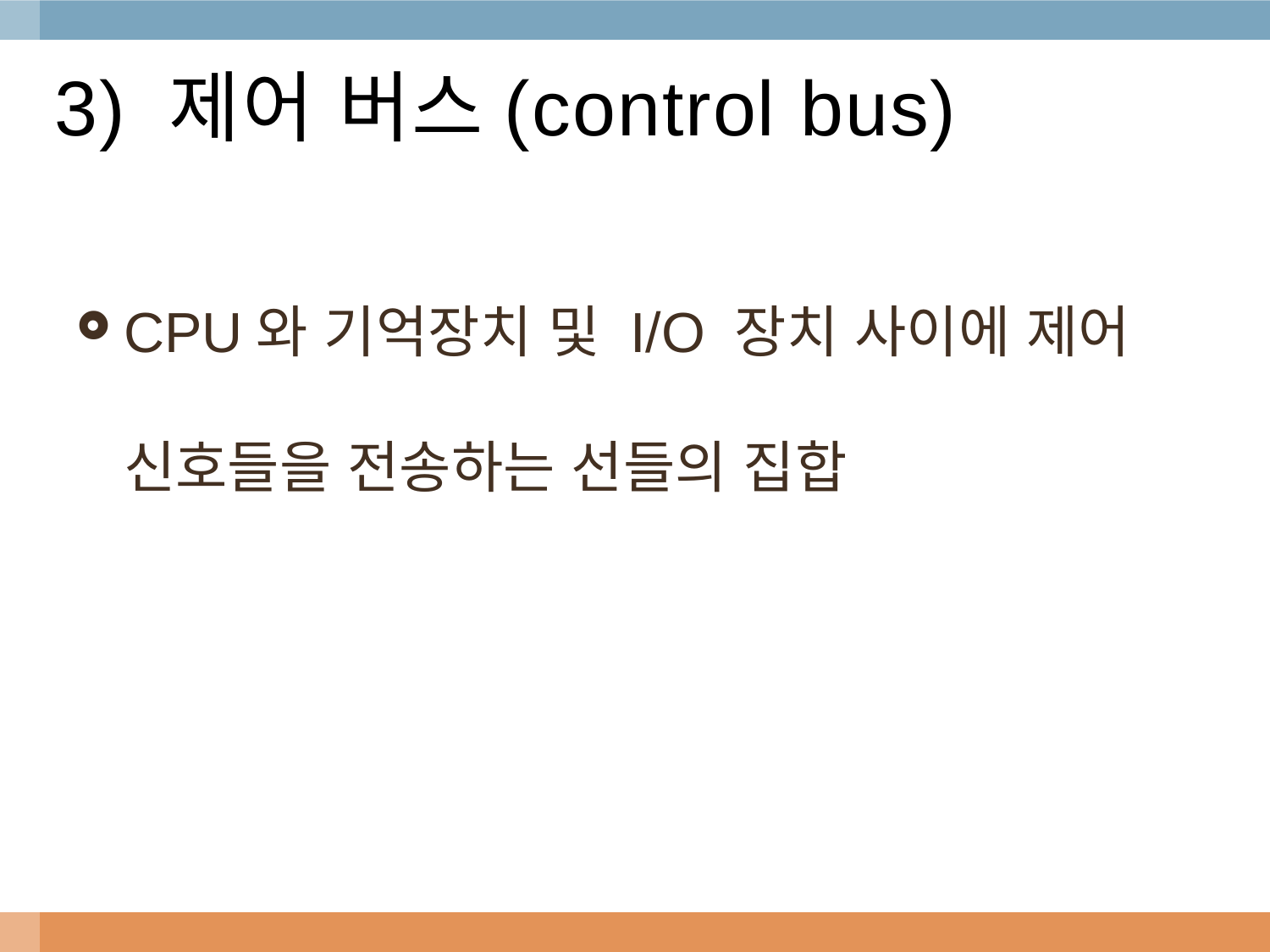

# 3) 제어 버스(control bus)
CPU와 기억장치 및 I/O 장치 사이에 제어 신호들을 전송하는 선들의 집합